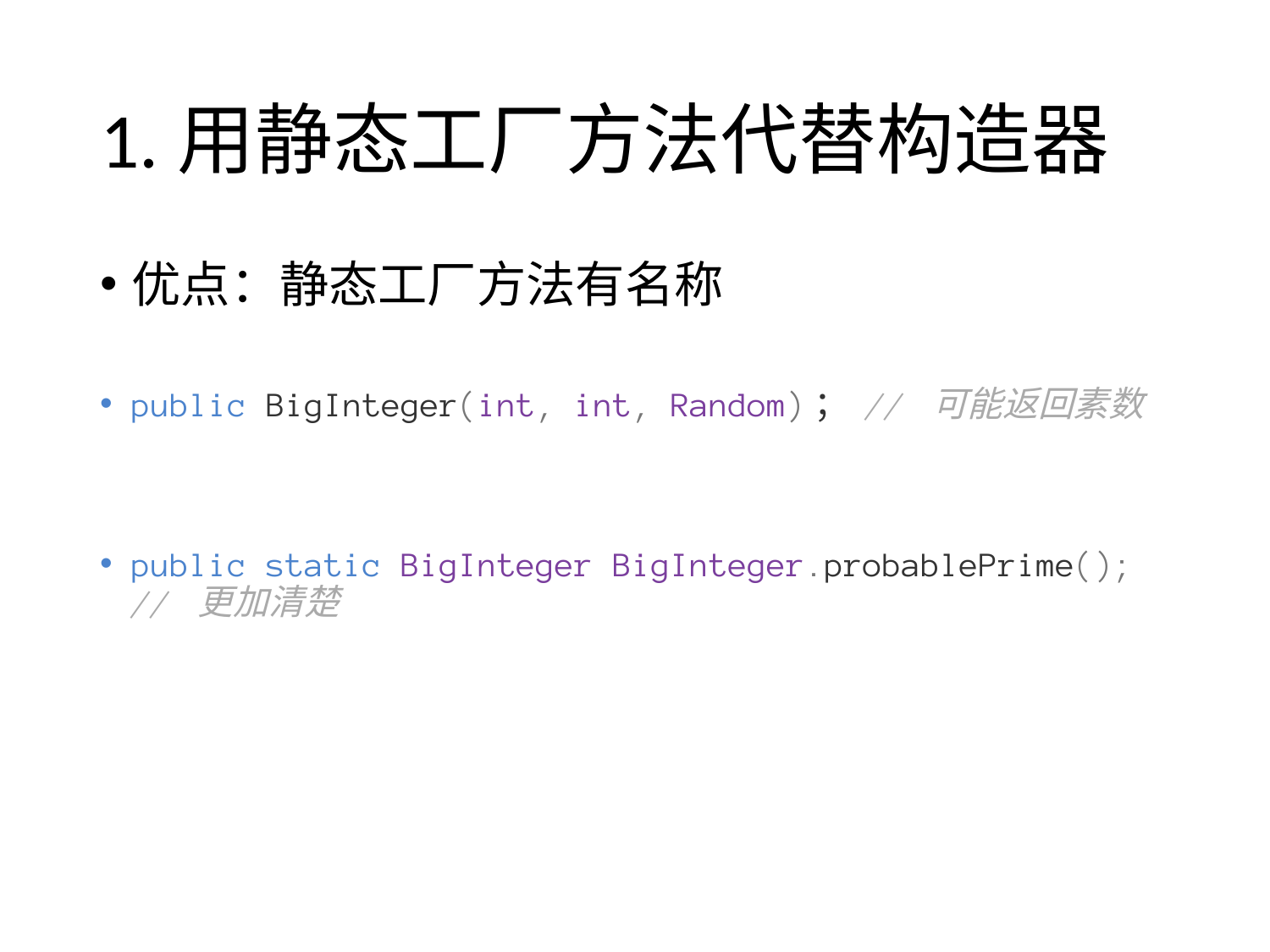

# 1.用静态工厂方法代替构造器
优点：静态工厂方法有名称

public BigInteger(int, int, Random)； // 可能返回素数

public static BigInteger BigInteger.probablePrime(); // 更加清楚